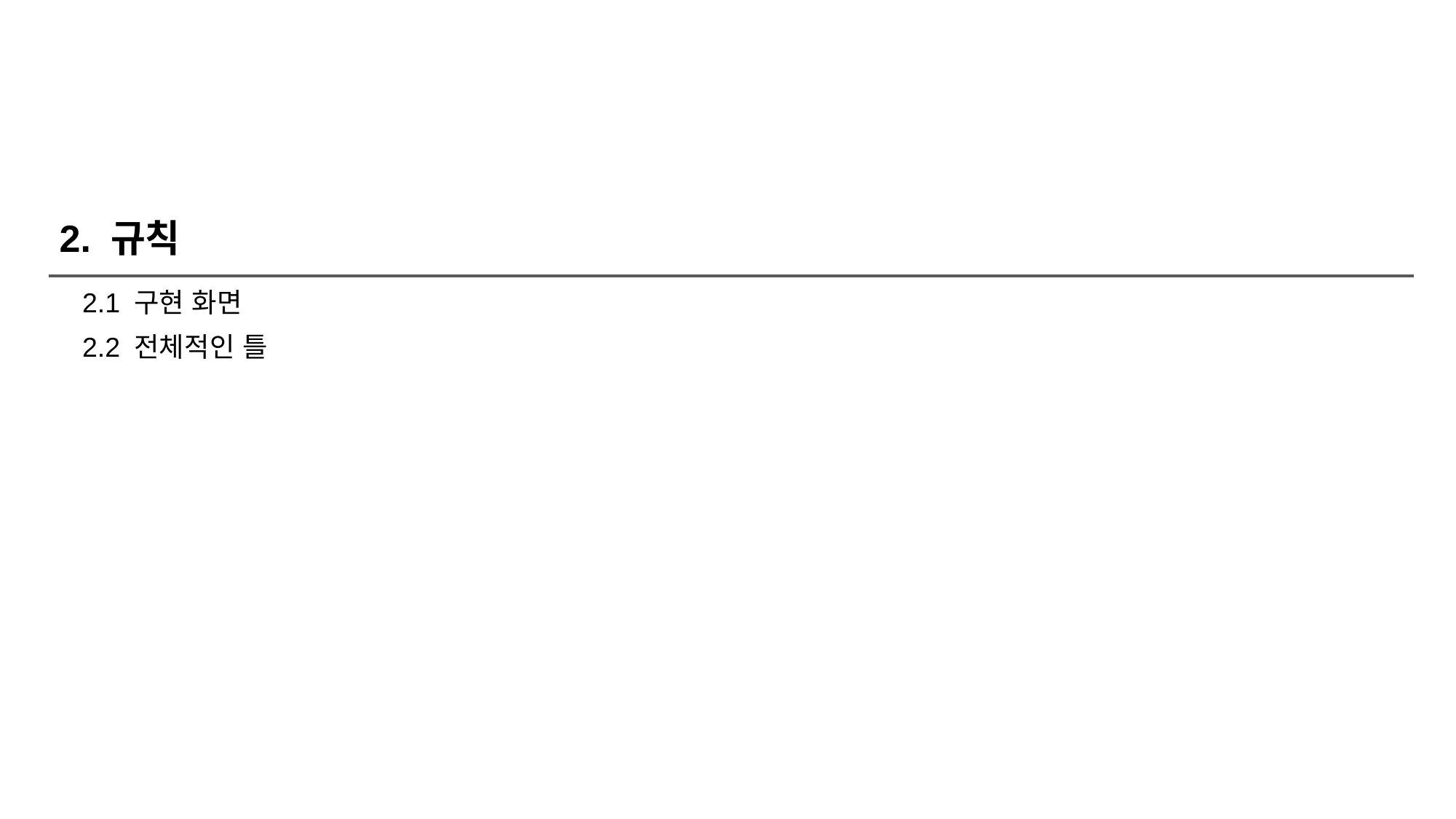

# 2. 규칙
   2.1 구현 화면
   2.2 전체적인 틀